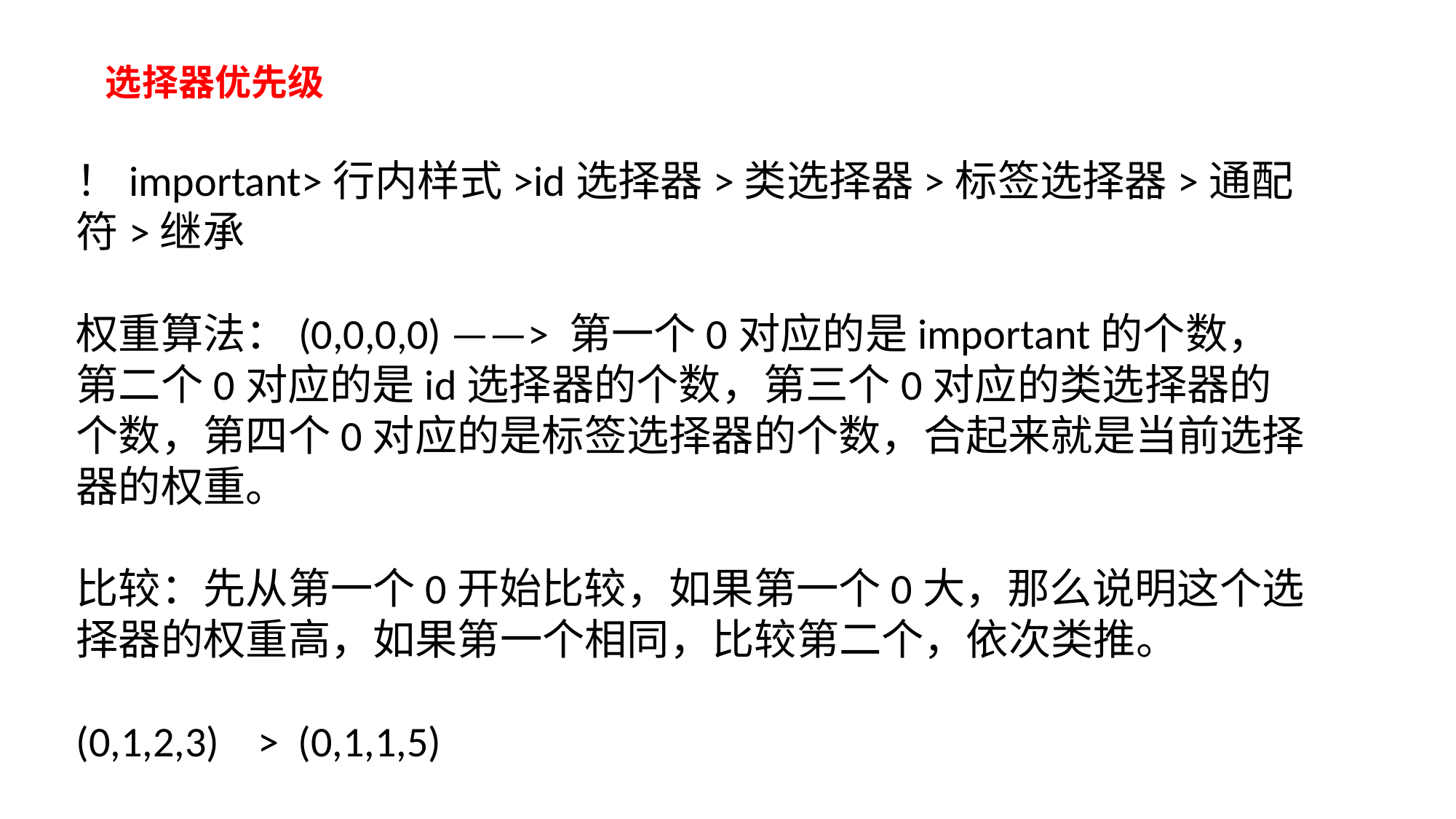

选择器优先级
！important>行内样式>id选择器>类选择器>标签选择器>通配符>继承

权重算法：(0,0,0,0) ——> 第一个0对应的是important的个数，第二个0对应的是id选择器的个数，第三个0对应的类选择器的个数，第四个0对应的是标签选择器的个数，合起来就是当前选择器的权重。

比较：先从第一个0开始比较，如果第一个0大，那么说明这个选择器的权重高，如果第一个相同，比较第二个，依次类推。

(0,1,2,3)    >  (0,1,1,5)